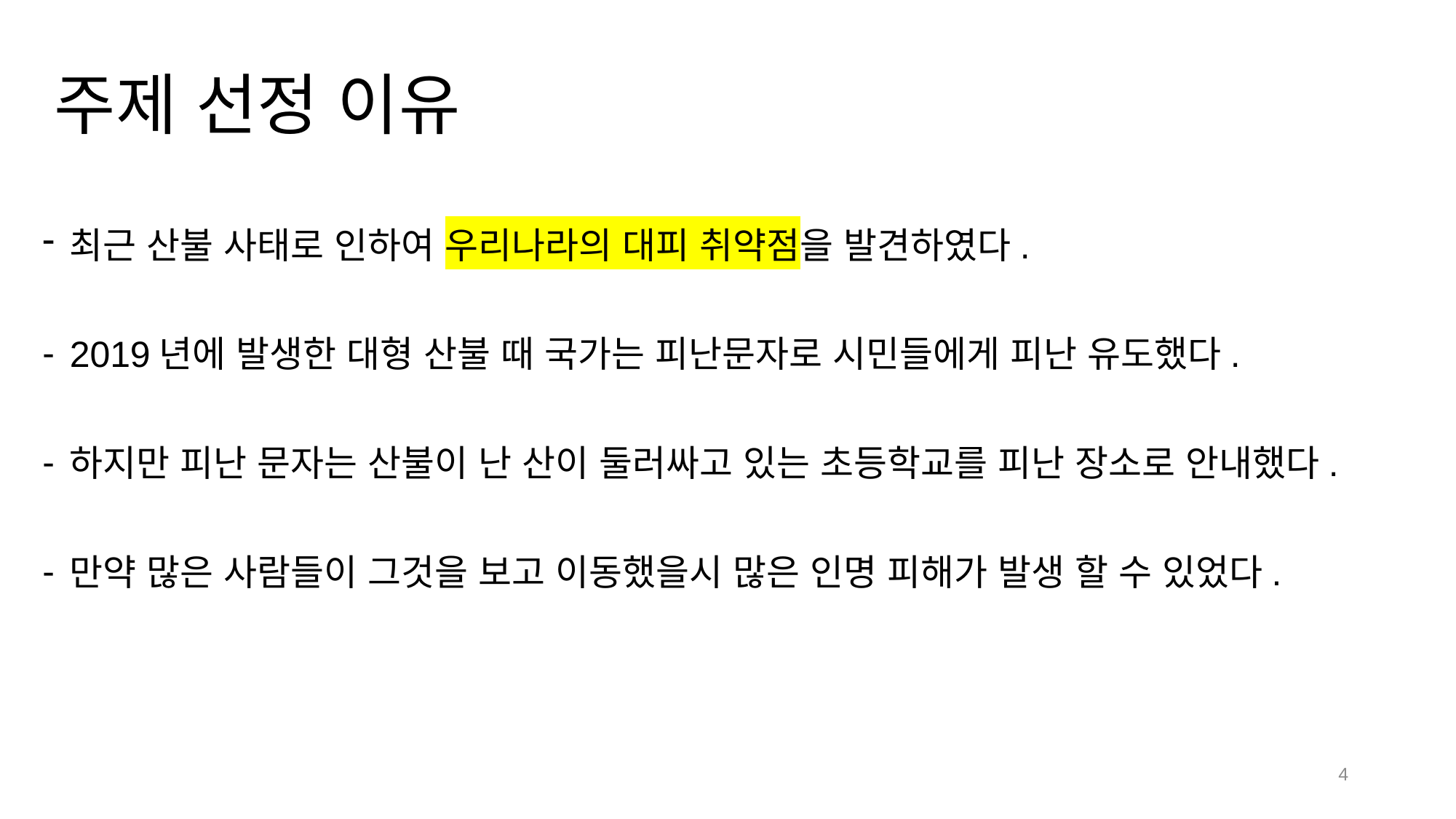

# 주제 선정 이유
최근 산불 사태로 인하여 우리나라의 대피 취약점을 발견하였다.

2019년에 발생한 대형 산불 때 국가는 피난문자로 시민들에게 피난 유도했다.

하지만 피난 문자는 산불이 난 산이 둘러싸고 있는 초등학교를 피난 장소로 안내했다.

만약 많은 사람들이 그것을 보고 이동했을시 많은 인명 피해가 발생 할 수 있었다.
4